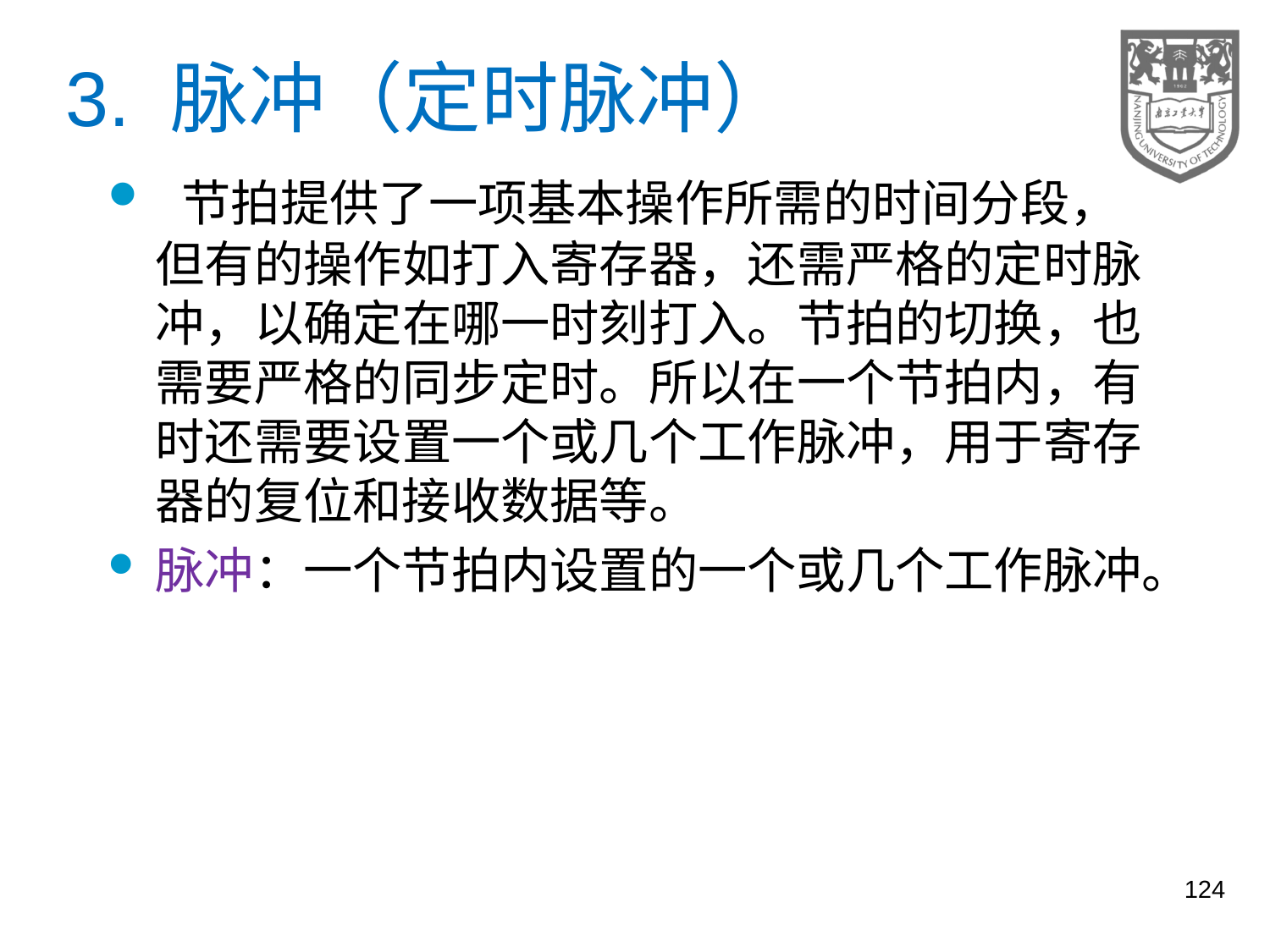

# 3. 脉冲（定时脉冲）
 节拍提供了一项基本操作所需的时间分段，但有的操作如打入寄存器，还需严格的定时脉冲，以确定在哪一时刻打入。节拍的切换，也需要严格的同步定时。所以在一个节拍内，有时还需要设置一个或几个工作脉冲，用于寄存器的复位和接收数据等。
脉冲：一个节拍内设置的一个或几个工作脉冲。
124